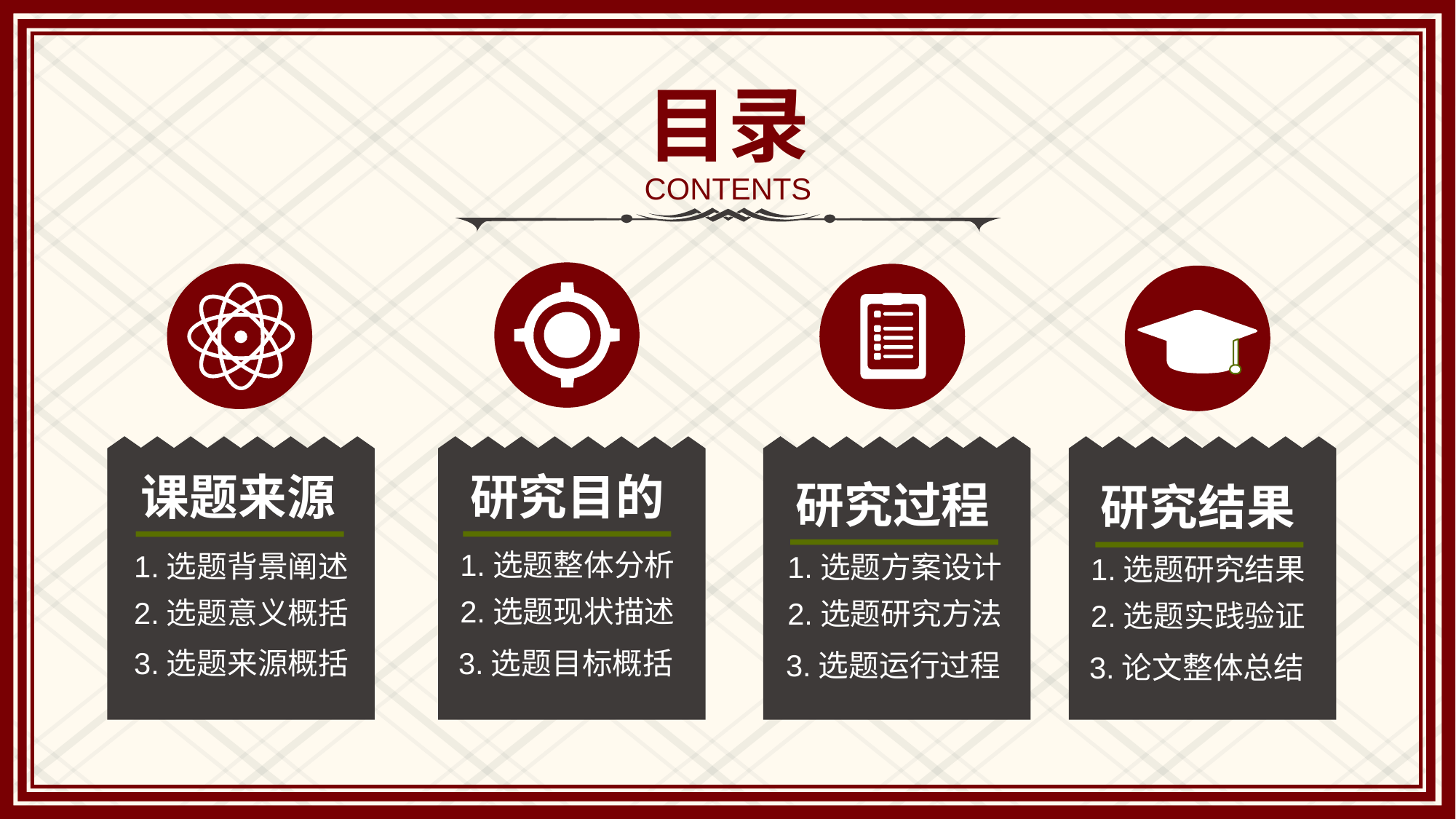

目录
CONTENTS

课题来源
研究目的
研究过程
研究结果

1.选题整体分析

1.选题背景阐述
1.选题方案设计
1.选题研究结果
2.选题现状描述
2.选题意义概括
2.选题研究方法
2.选题实践验证
3.选题来源概括
3.选题目标概括
3.选题运行过程
3.论文整体总结